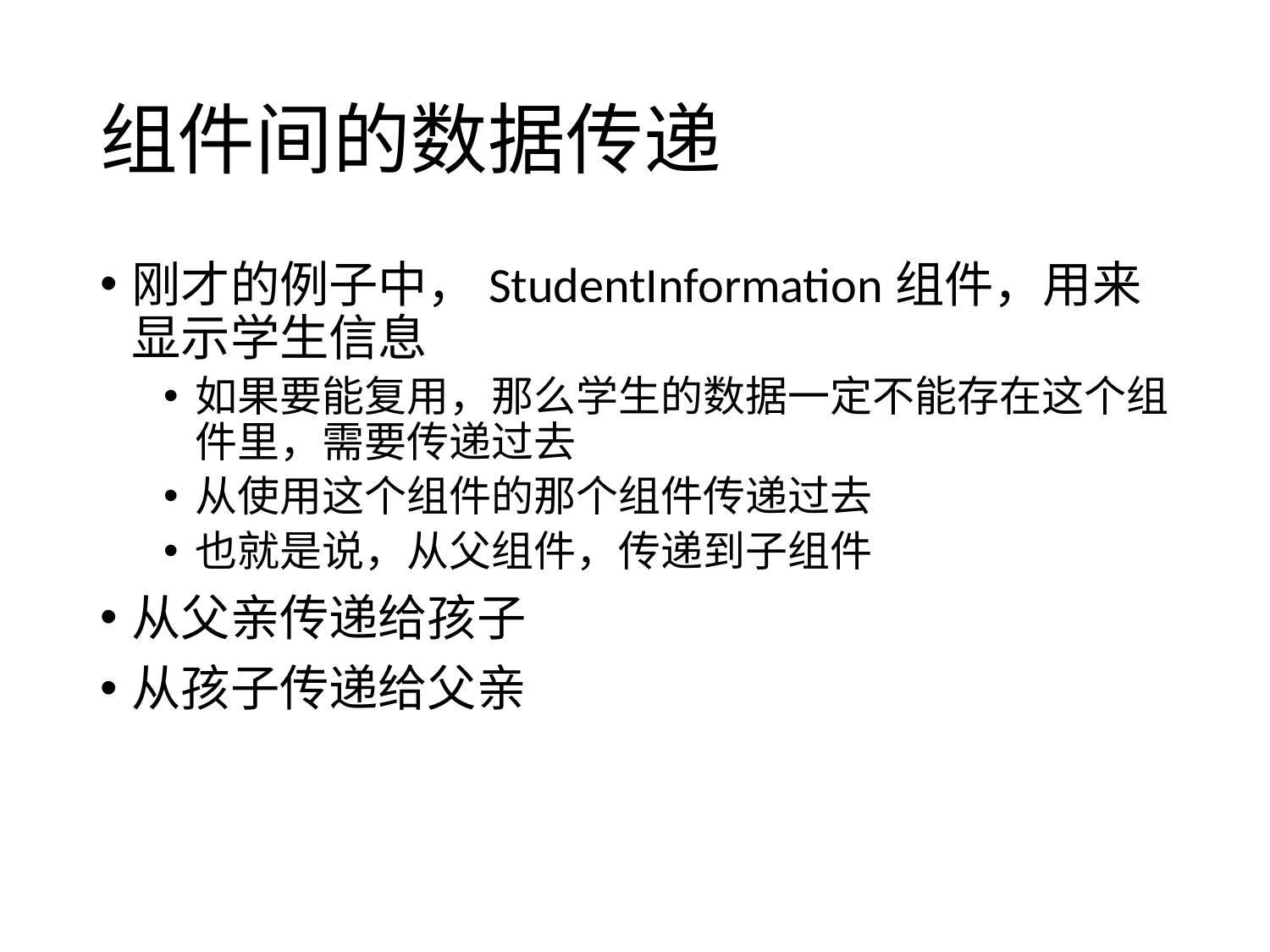

# 组件间的数据传递
刚才的例子中，StudentInformation组件，用来显示学生信息
如果要能复用，那么学生的数据一定不能存在这个组件里，需要传递过去
从使用这个组件的那个组件传递过去
也就是说，从父组件，传递到子组件
从父亲传递给孩子
从孩子传递给父亲